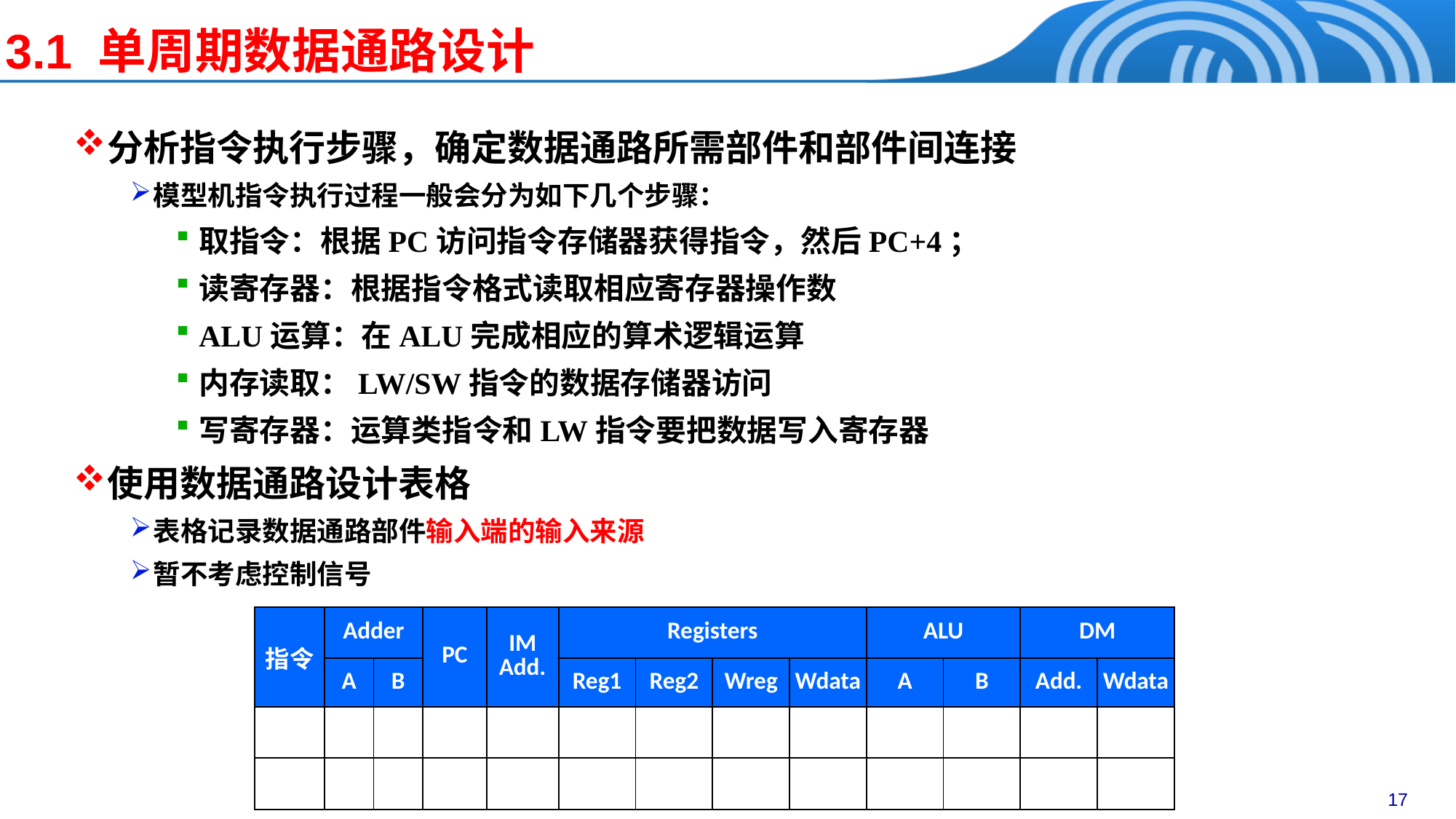

3.1 单周期数据通路设计
分析指令执行步骤，确定数据通路所需部件和部件间连接
模型机指令执行过程一般会分为如下几个步骤：
取指令：根据PC访问指令存储器获得指令，然后PC+4；
读寄存器：根据指令格式读取相应寄存器操作数
ALU运算：在ALU完成相应的算术逻辑运算
内存读取：LW/SW指令的数据存储器访问
写寄存器：运算类指令和LW指令要把数据写入寄存器
使用数据通路设计表格
表格记录数据通路部件输入端的输入来源
暂不考虑控制信号

| 指令 | Adder |  | PC | IM Add. | Registers |  |  |  | ALU |  | DM |  |
| --- | --- | --- | --- | --- | --- | --- | --- | --- | --- | --- | --- | --- |
|  | A | B |  |  | Reg1 | Reg2 | Wreg | Wdata | A | B | Add. | Wdata |
|  |  |  |  |  |  |  |  |  |  |  |  |  |
|  |  |  |  |  |  |  |  |  |  |  |  |  |